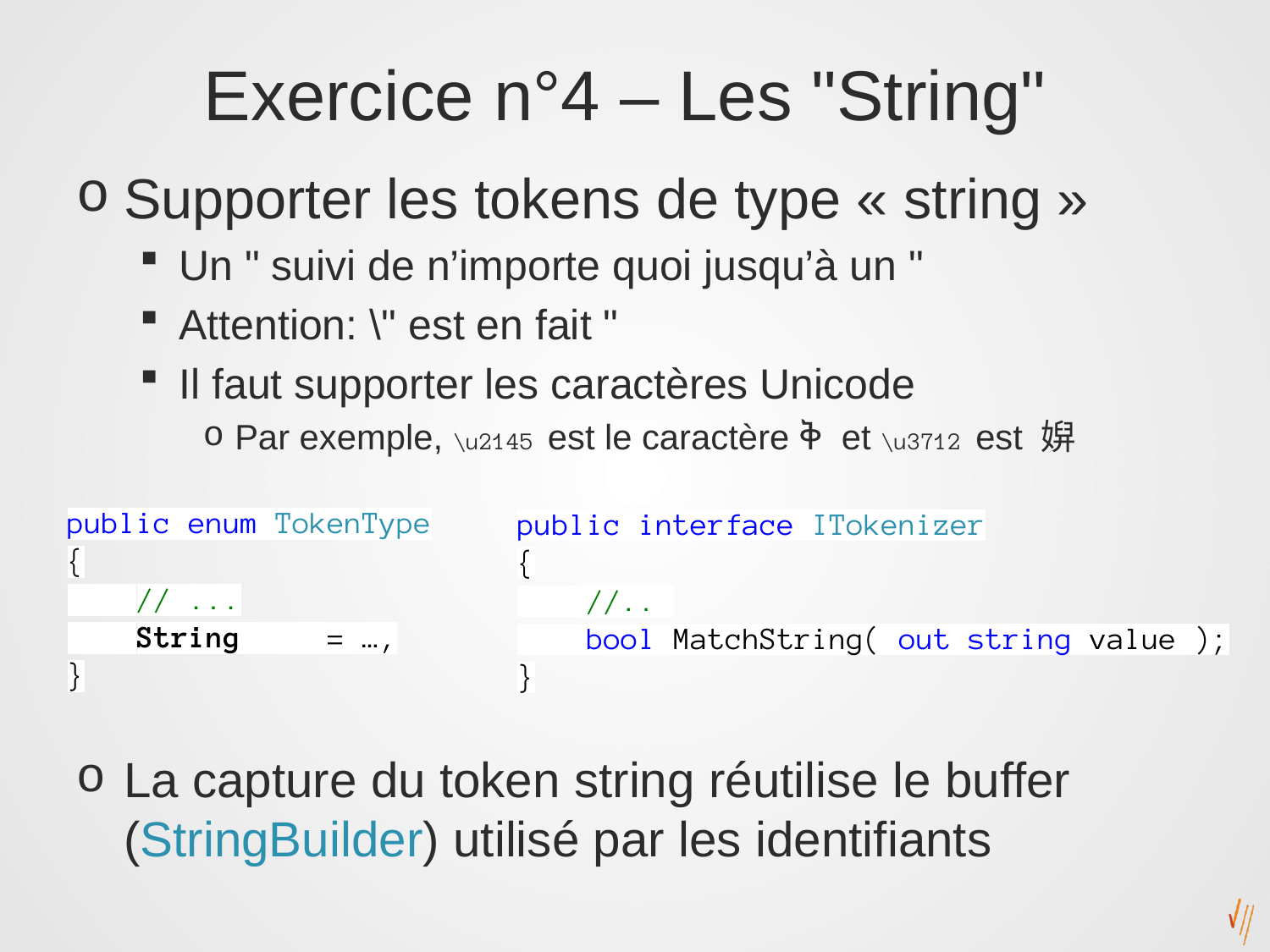

# Exercice n°4 – Les "String"
Supporter les tokens de type « string »
Un " suivi de n’importe quoi jusqu’à un "
Attention: \" est en fait "
Il faut supporter les caractères Unicode
Par exemple, \u2145 est le caractère ቅ et \u3712 est 㜒

La capture du token string réutilise le buffer (StringBuilder) utilisé par les identifiants
public enum TokenType
{
    // ...
    String     = …,
}
public interface ITokenizer
{
    //..
    bool MatchString( out string value );
}